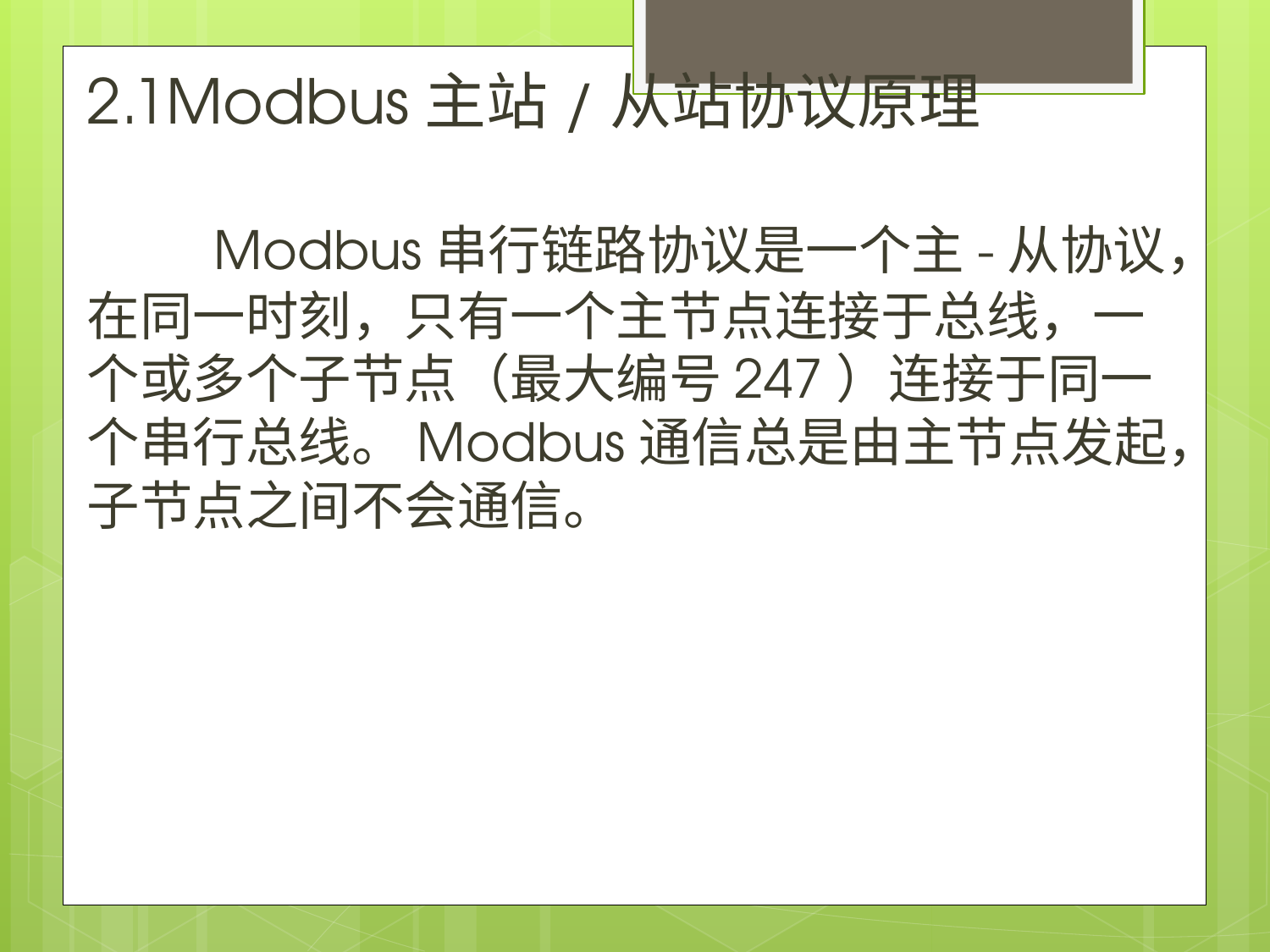

2.1Modbus主站/从站协议原理

	Modbus串行链路协议是一个主-从协议，在同一时刻，只有一个主节点连接于总线，一个或多个子节点（最大编号247）连接于同一个串行总线。Modbus通信总是由主节点发起，子节点之间不会通信。